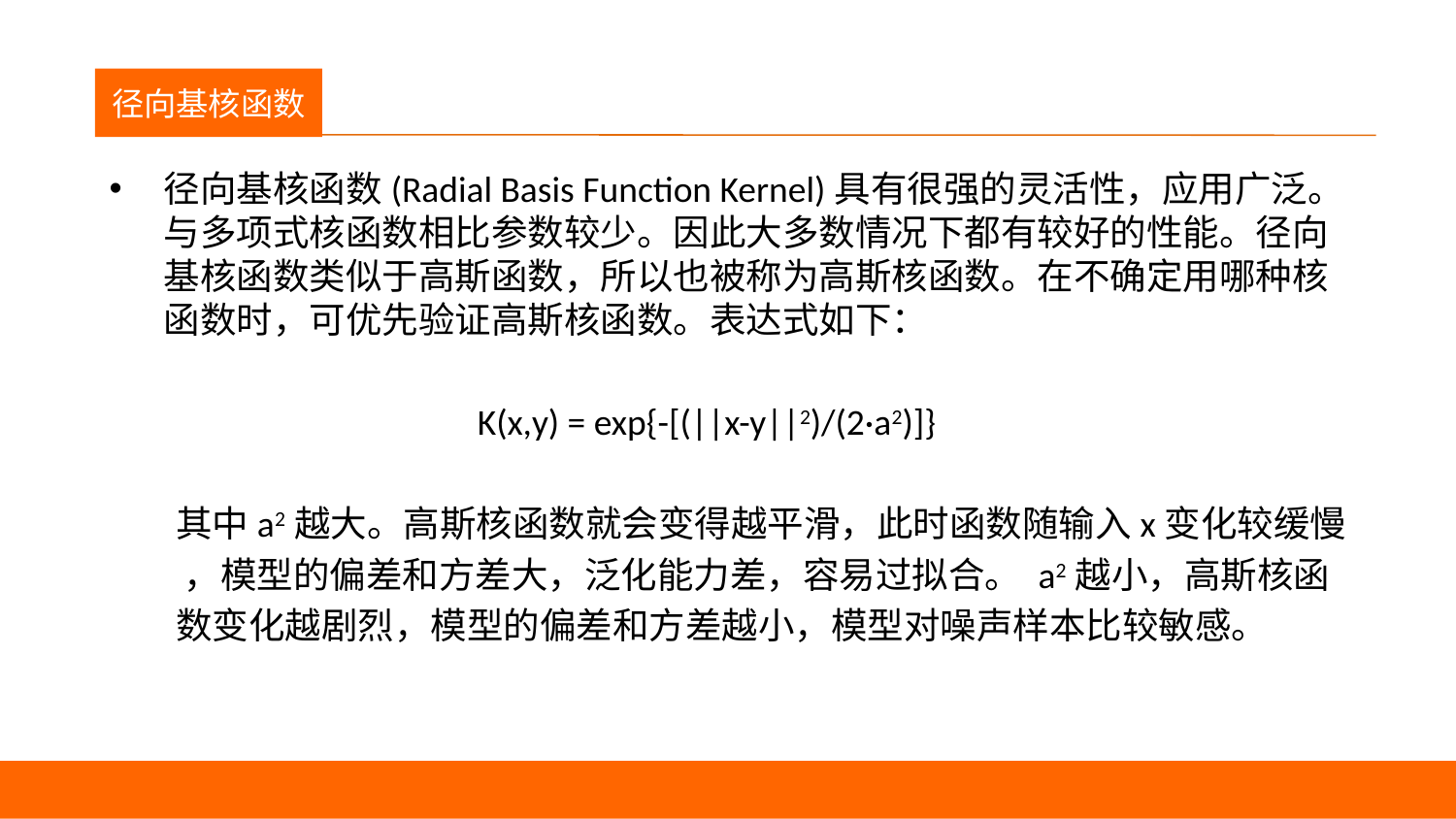

议程
径向基核函数

径向基核函数(Radial Basis Function Kernel)具有很强的灵活性，应用广泛。与多项式核函数相比参数较少。因此大多数情况下都有较好的性能。径向基核函数类似于高斯函数，所以也被称为高斯核函数。在不确定用哪种核函数时，可优先验证高斯核函数。表达式如下：

K(x,y) = exp{-[(||x-y||2)/(2·a2)]}

       其中a2越大。高斯核函数就会变得越平滑，此时函数随输入x变化较缓慢
        ，模型的偏差和方差大，泛化能力差，容易过拟合。 a2越小，高斯核函
       数变化越剧烈，模型的偏差和方差越小，模型对噪声样本比较敏感。